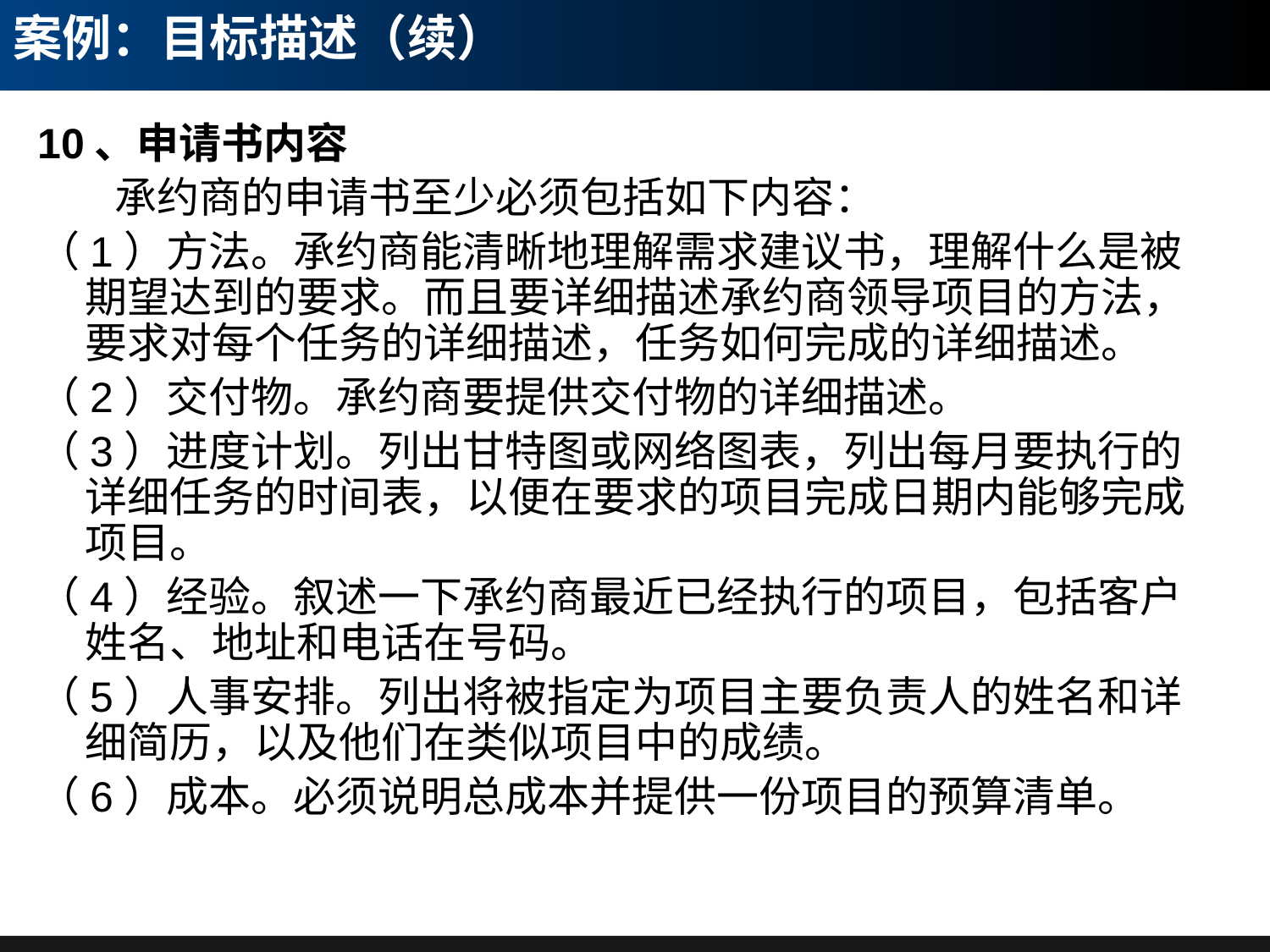

# 案例：目标描述（续）
10、申请书内容
       承约商的申请书至少必须包括如下内容：
（1）方法。承约商能清晰地理解需求建议书，理解什么是被期望达到的要求。而且要详细描述承约商领导项目的方法，要求对每个任务的详细描述，任务如何完成的详细描述。
（2）交付物。承约商要提供交付物的详细描述。
（3）进度计划。列出甘特图或网络图表，列出每月要执行的详细任务的时间表，以便在要求的项目完成日期内能够完成项目。
（4）经验。叙述一下承约商最近已经执行的项目，包括客户姓名、地址和电话在号码。
（5）人事安排。列出将被指定为项目主要负责人的姓名和详细简历，以及他们在类似项目中的成绩。
（6）成本。必须说明总成本并提供一份项目的预算清单。